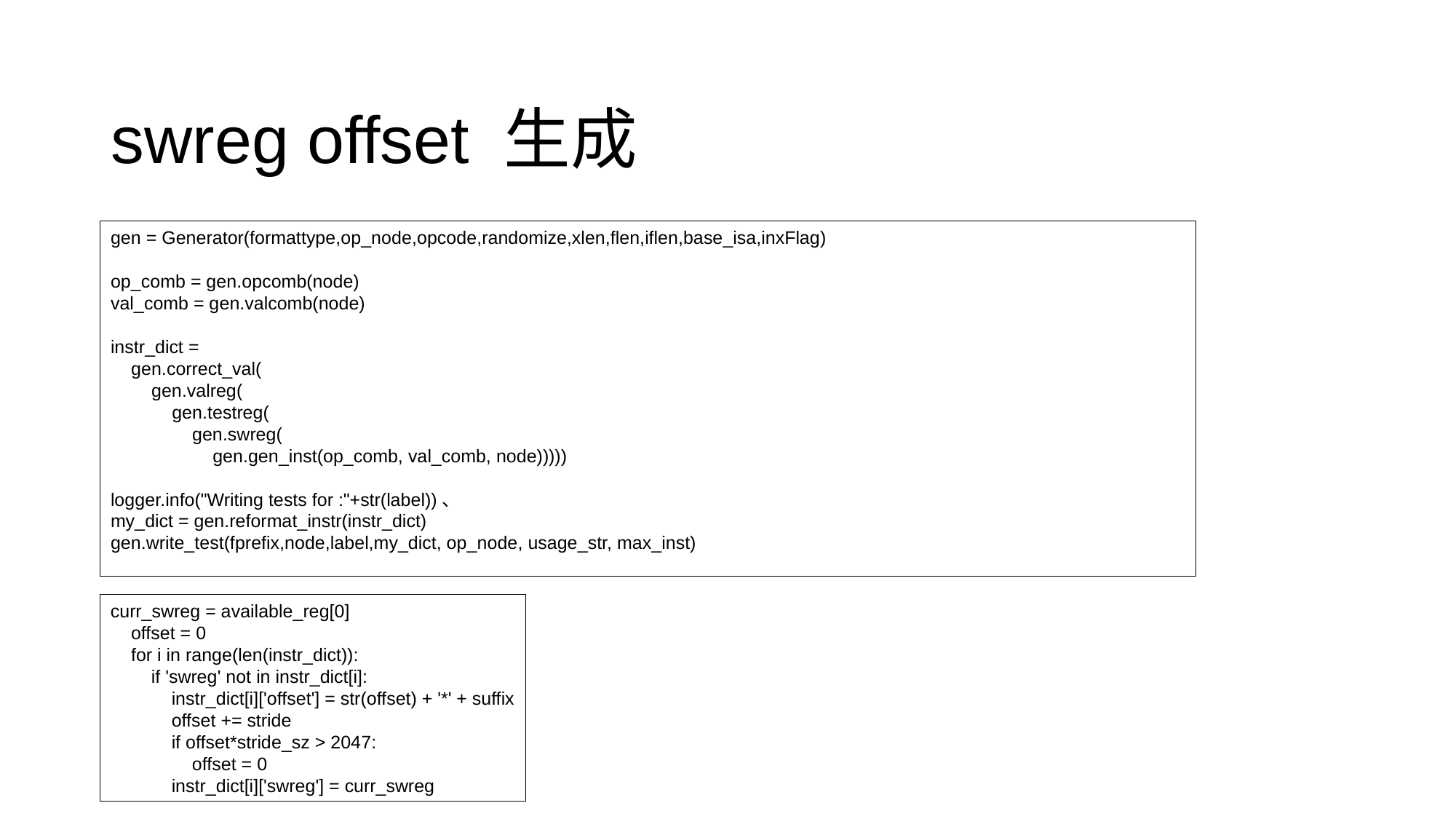

# swreg offset 生成
gen = Generator(formattype,op_node,opcode,randomize,xlen,flen,iflen,base_isa,inxFlag)

op_comb = gen.opcomb(node)
val_comb = gen.valcomb(node)

instr_dict =
    gen.correct_val(
        gen.valreg(
            gen.testreg(
                gen.swreg(
                    gen.gen_inst(op_comb, val_comb, node)))))

logger.info("Writing tests for :"+str(label))、
my_dict = gen.reformat_instr(instr_dict)
gen.write_test(fprefix,node,label,my_dict, op_node, usage_str, max_inst)

curr_swreg = available_reg[0]
    offset = 0
    for i in range(len(instr_dict)):
        if 'swreg' not in instr_dict[i]:
            instr_dict[i]['offset'] = str(offset) + '*' + suffix
            offset += stride
            if offset*stride_sz > 2047:
                offset = 0
            instr_dict[i]['swreg'] = curr_swreg